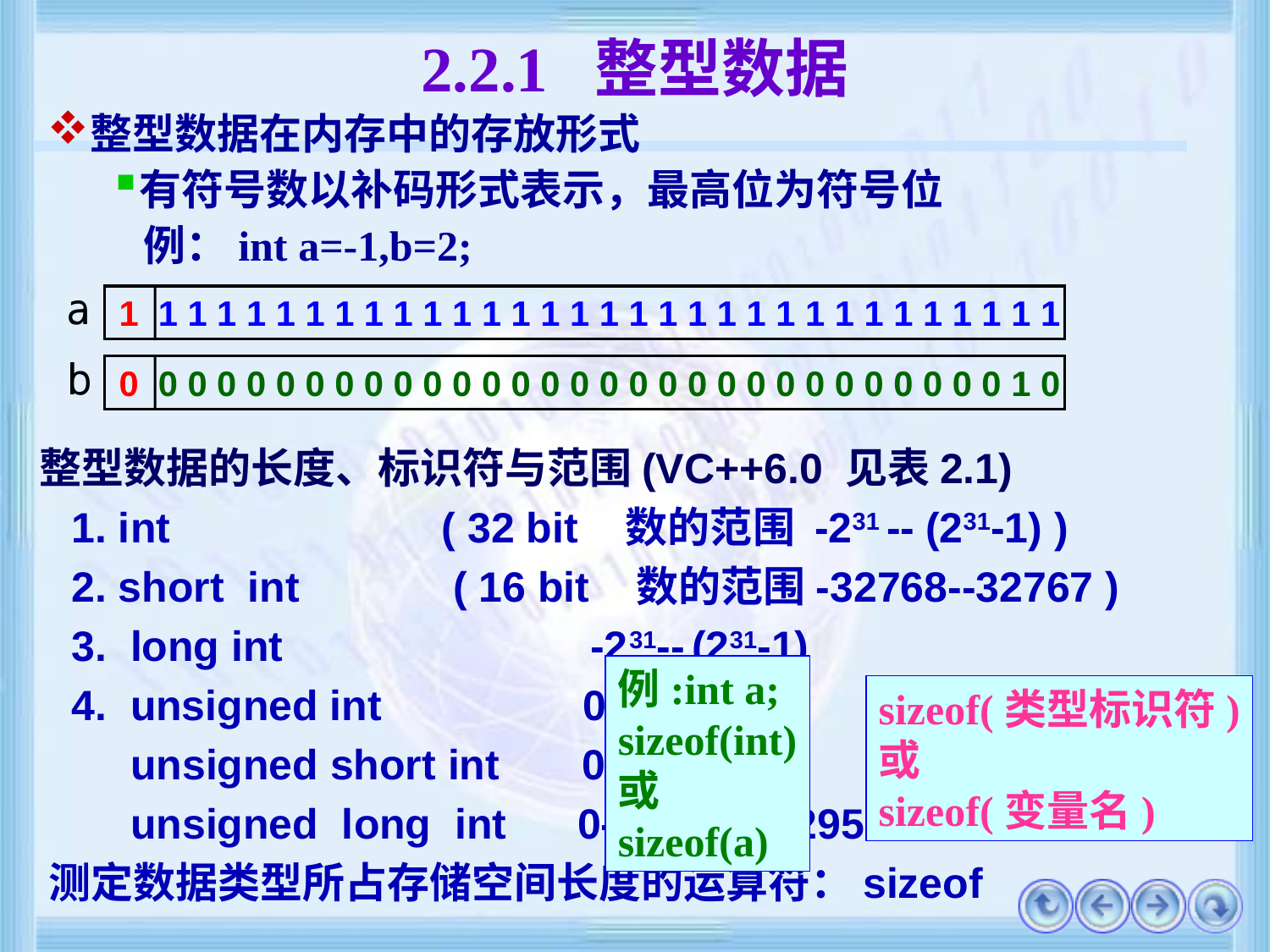

# 2.2.1  整型数据
整型数据在内存中的存放形式
有符号数以补码形式表示，最高位为符号位
         例：int a=-1,b=2;
a
 1  1 1 1 1 1 1 1 1 1 1 1 1 1 1 1 1 1 1 1 1 1 1 1 1 1 1 1 1 1 1 1

b
 0  0 0 0 0 0 0 0 0 0 0 0 0 0 0 0 0 0 0 0 0 0 0 0 0 0 0 0 0 0 1 0

   整型数据的长度、标识符与范围(VC++6.0 见表2.1)
      1. int                       ( 32 bit   数的范围 -231 -- (231-1) )
      2. short  int             ( 16 bit   数的范围-32768--32767 )
      3.  long int                          -231-- (231-1)
      4.  unsigned int                 0-- (232-1)
           unsigned short int       0--65535
           unsigned  long  int      0--4294967295
    测定数据类型所占存储空间长度的运算符：sizeof
例:int a;
sizeof(int)
或
sizeof(a)
sizeof(类型标识符)
或
sizeof(变量名)